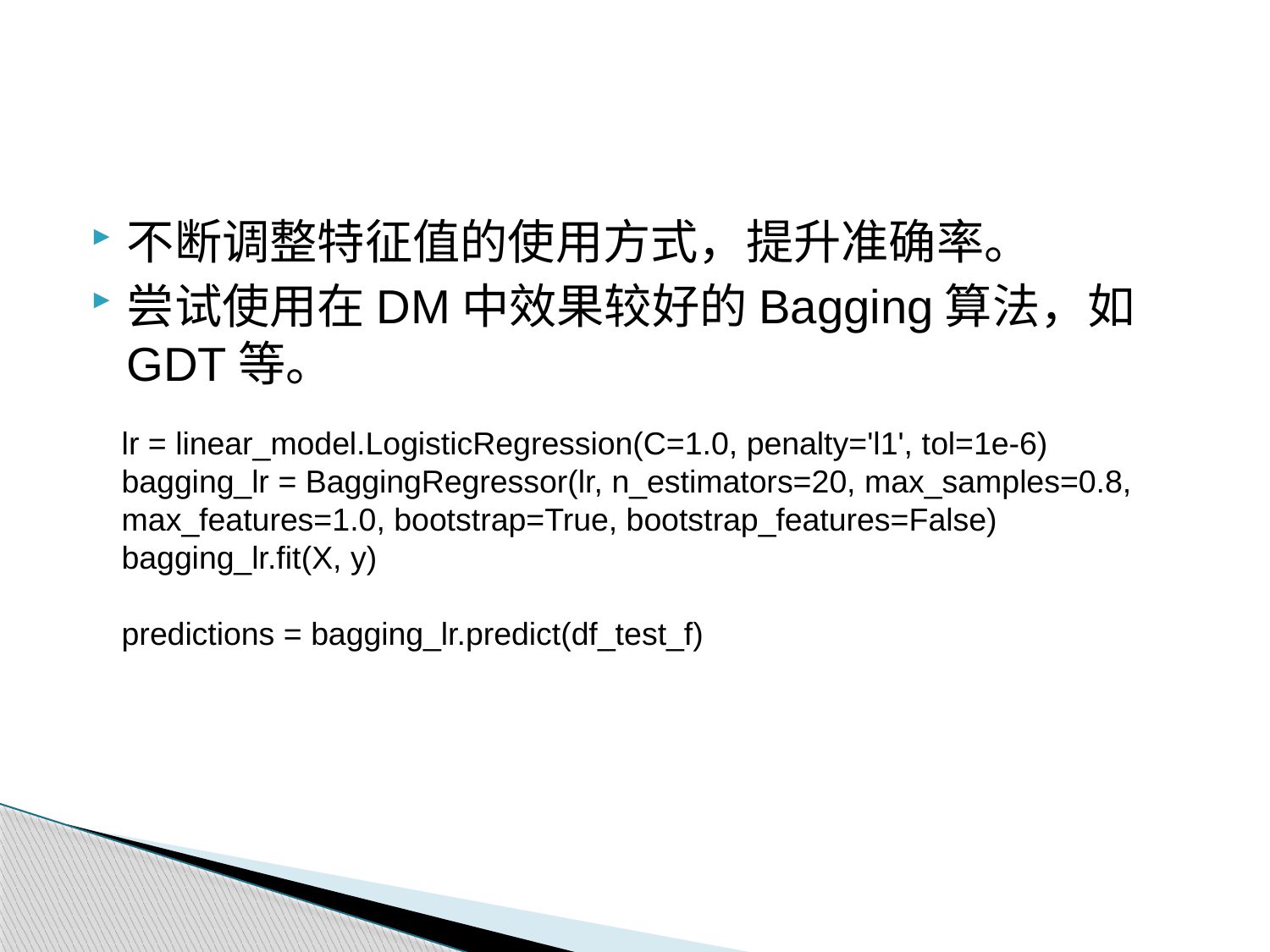

#
不断调整特征值的使用方式，提升准确率。
尝试使用在DM中效果较好的Bagging算法，如GDT等。
lr = linear_model.LogisticRegression(C=1.0, penalty='l1', tol=1e-6)
bagging_lr = BaggingRegressor(lr, n_estimators=20, max_samples=0.8, max_features=1.0, bootstrap=True, bootstrap_features=False)
bagging_lr.fit(X, y)

predictions = bagging_lr.predict(df_test_f)